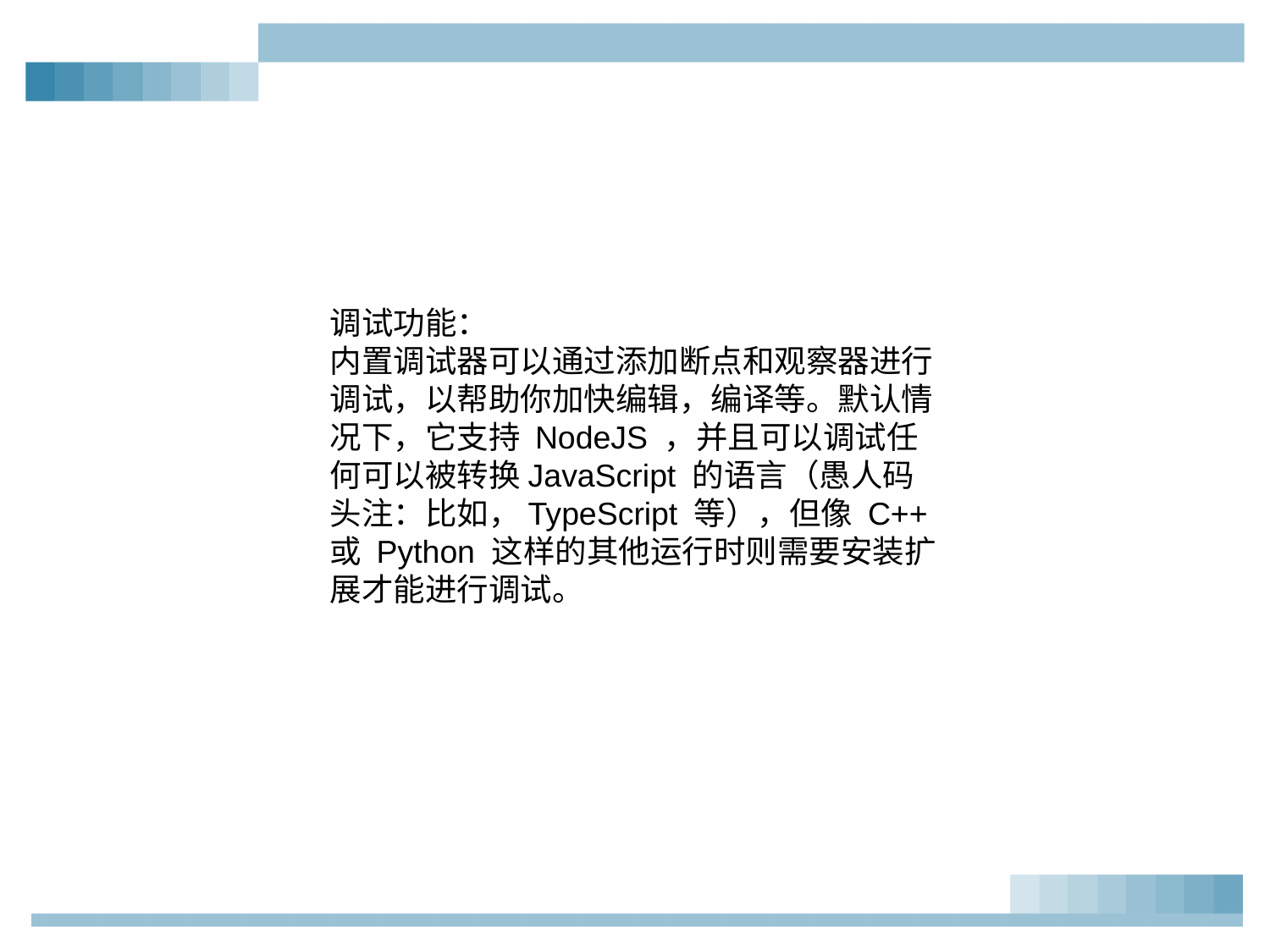

调试功能：
内置调试器可以通过添加断点和观察器进行调试，以帮助你加快编辑，编译等。默认情况下，它支持 NodeJS ，并且可以调试任何可以被转换JavaScript 的语言（愚人码头注：比如，TypeScript 等），但像 C++ 或 Python 这样的其他运行时则需要安装扩展才能进行调试。